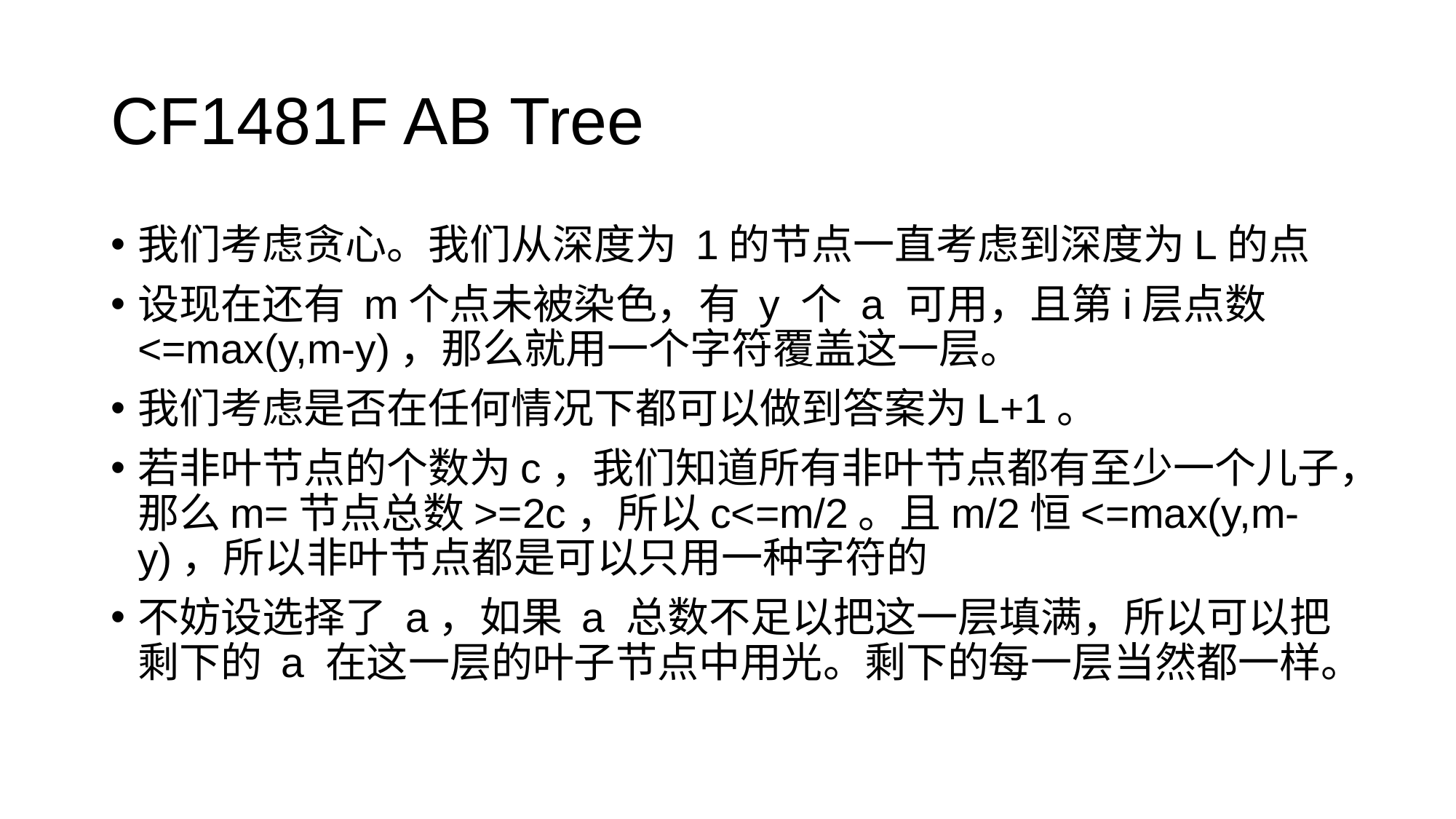

# CF1481F AB Tree
我们考虑贪心。我们从深度为 1的节点一直考虑到深度为L的点
设现在还有 m个点未被染色，有 y 个 a 可用，且第i层点数<=max(y,m-y)，那么就用一个字符覆盖这一层。
我们考虑是否在任何情况下都可以做到答案为L+1。
若非叶节点的个数为c，我们知道所有非叶节点都有至少一个儿子，那么m=节点总数>=2c，所以c<=m/2。且m/2恒<=max(y,m-y)，所以非叶节点都是可以只用一种字符的
不妨设选择了 a，如果 a 总数不足以把这一层填满，所以可以把剩下的 a 在这一层的叶子节点中用光。剩下的每一层当然都一样。